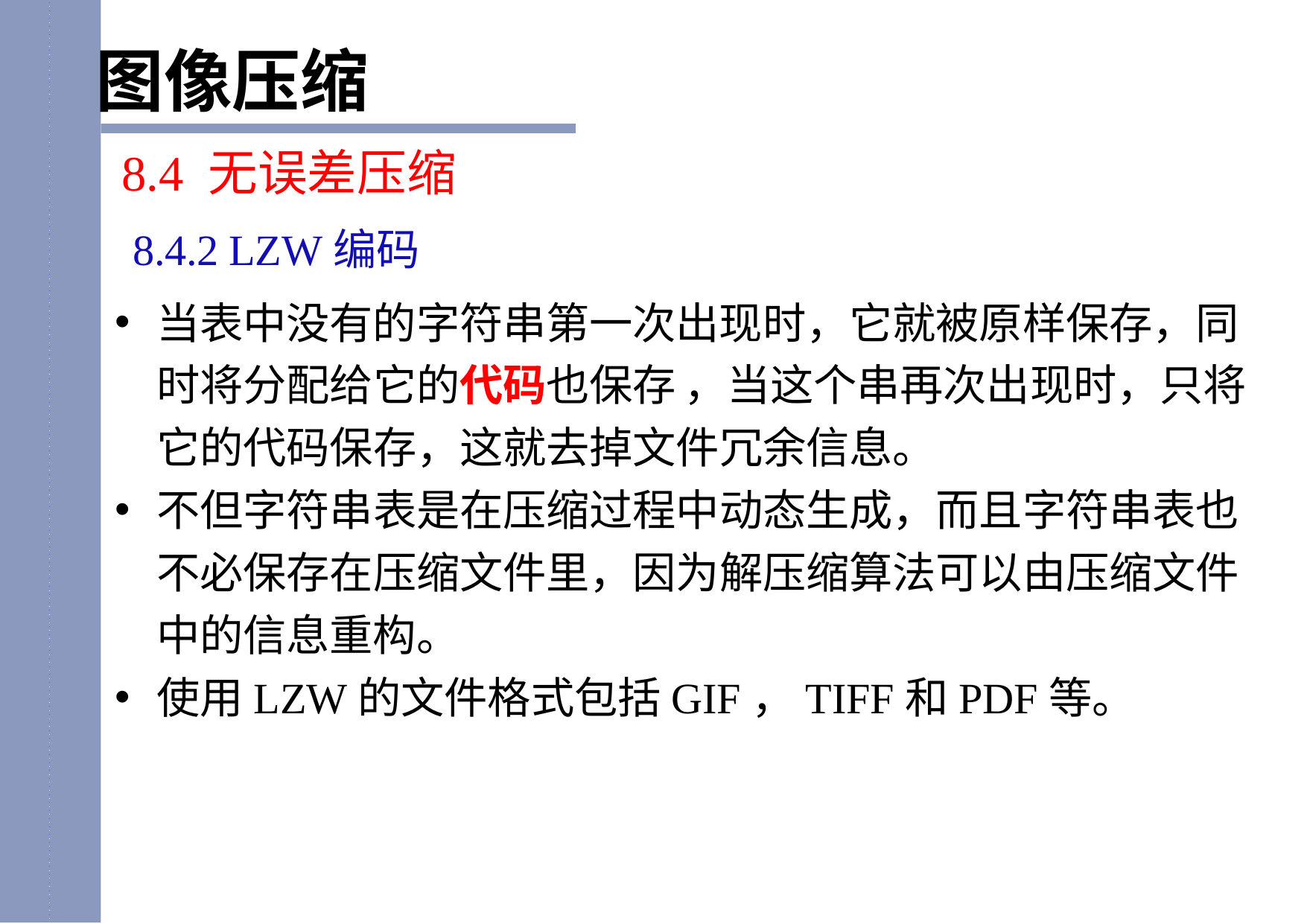

图像压缩

8.4 无误差压缩
8.4.2 LZW编码
当表中没有的字符串第一次出现时，它就被原样保存，同时将分配给它的代码也保存 ，当这个串再次出现时，只将它的代码保存，这就去掉文件冗余信息。
不但字符串表是在压缩过程中动态生成，而且字符串表也不必保存在压缩文件里，因为解压缩算法可以由压缩文件中的信息重构。
使用LZW的文件格式包括GIF，TIFF和PDF等。